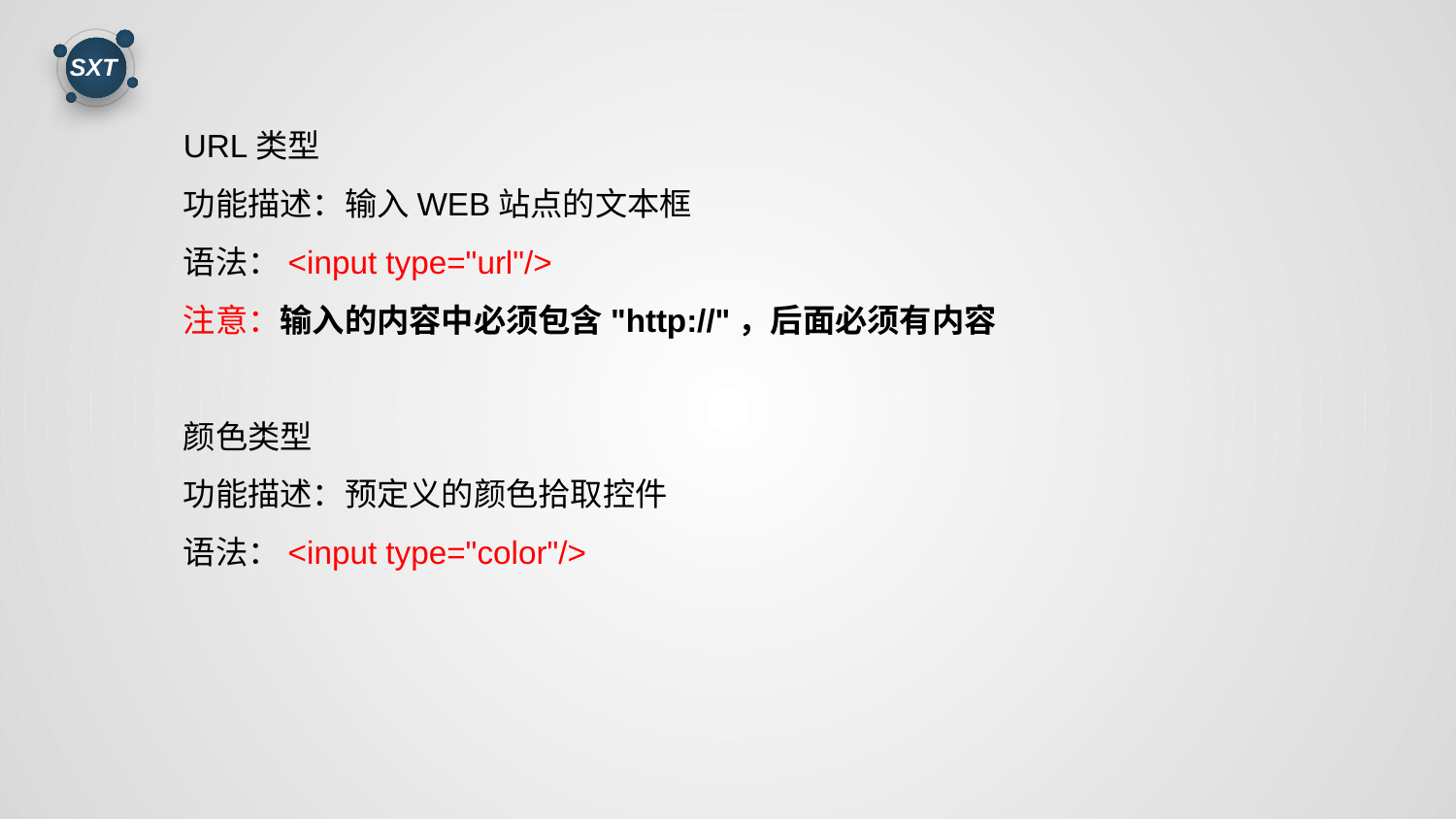

URL类型
功能描述：输入WEB站点的文本框
语法：<input type="url"/>
注意：输入的内容中必须包含"http://"，后面必须有内容

颜色类型
功能描述：预定义的颜色拾取控件
语法：<input type="color"/>